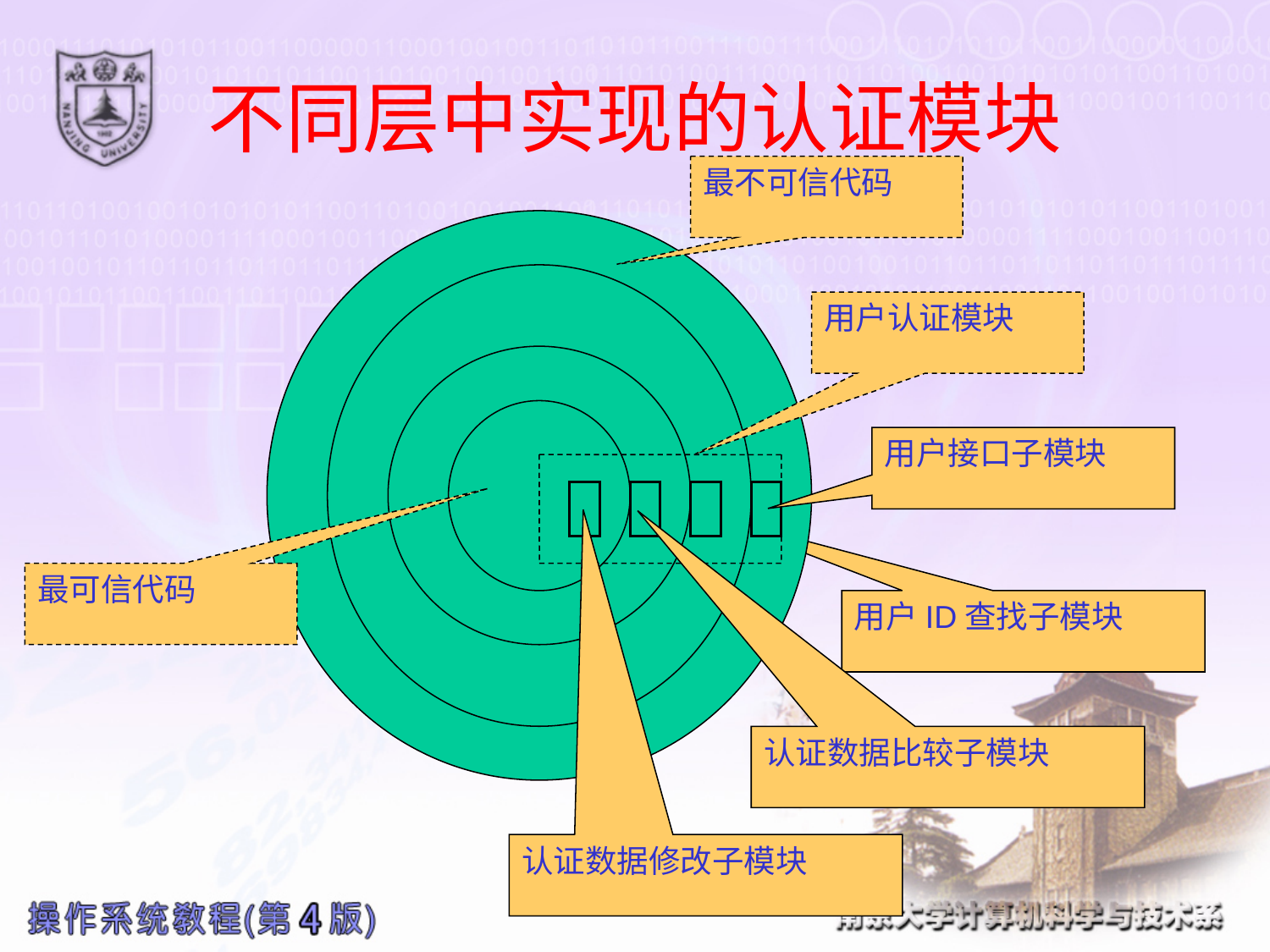

# 不同层中实现的认证模块
最不可信代码

用户认证模块

用户接口子模块

最可信代码

认证数据比较子模块
认证数据修改子模块
用户ID查找子模块